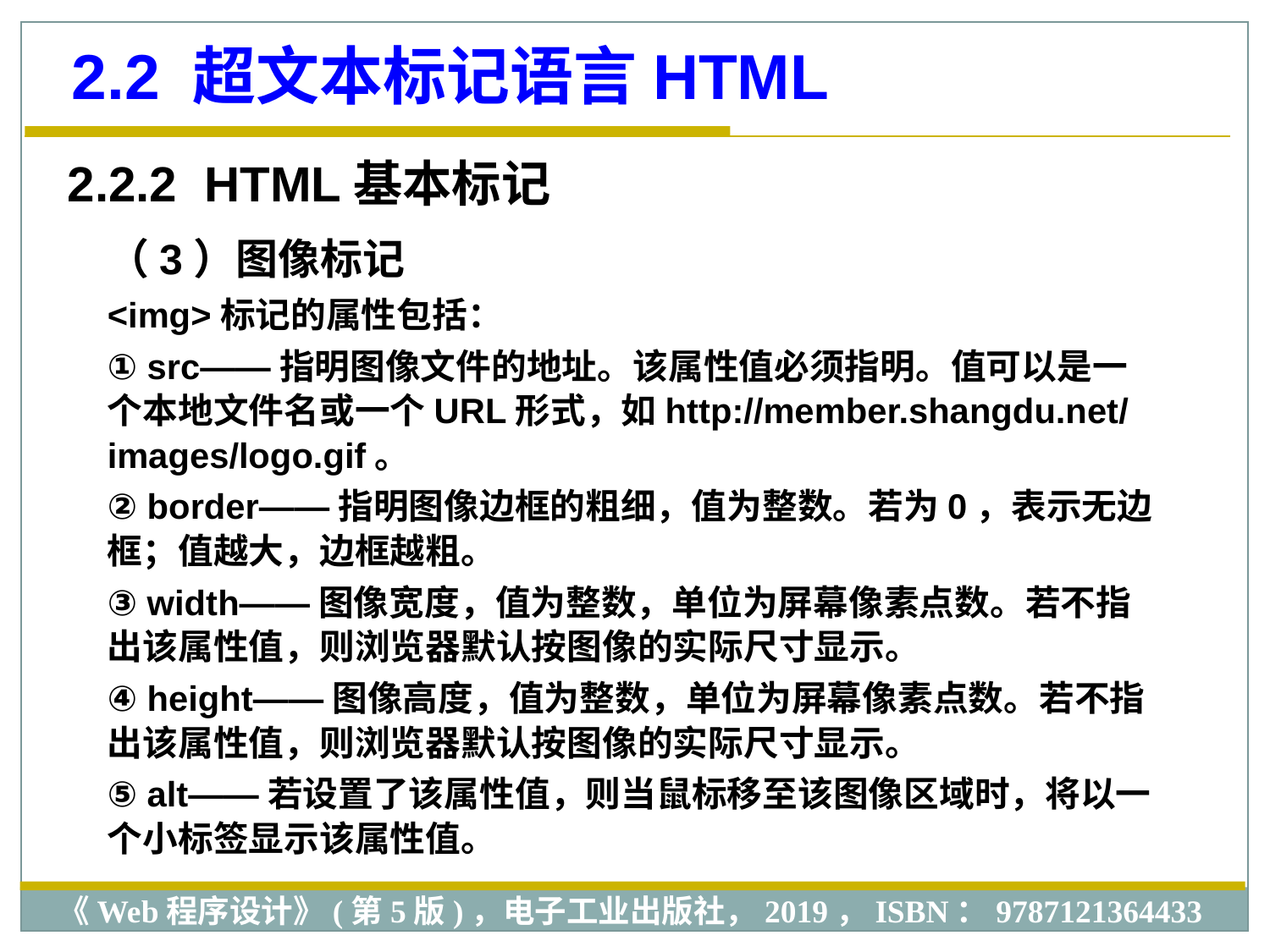

2.2 超文本标记语言HTML
2.2.2  HTML基本标记
（3）图像标记
<img>标记的属性包括：
① src——指明图像文件的地址。该属性值必须指明。值可以是一个本地文件名或一个URL形式，如http://member.shangdu.net/images/logo.gif。
② border——指明图像边框的粗细，值为整数。若为0，表示无边框；值越大，边框越粗。
③ width——图像宽度，值为整数，单位为屏幕像素点数。若不指出该属性值，则浏览器默认按图像的实际尺寸显示。
④ height——图像高度，值为整数，单位为屏幕像素点数。若不指出该属性值，则浏览器默认按图像的实际尺寸显示。
⑤ alt——若设置了该属性值，则当鼠标移至该图像区域时，将以一个小标签显示该属性值。